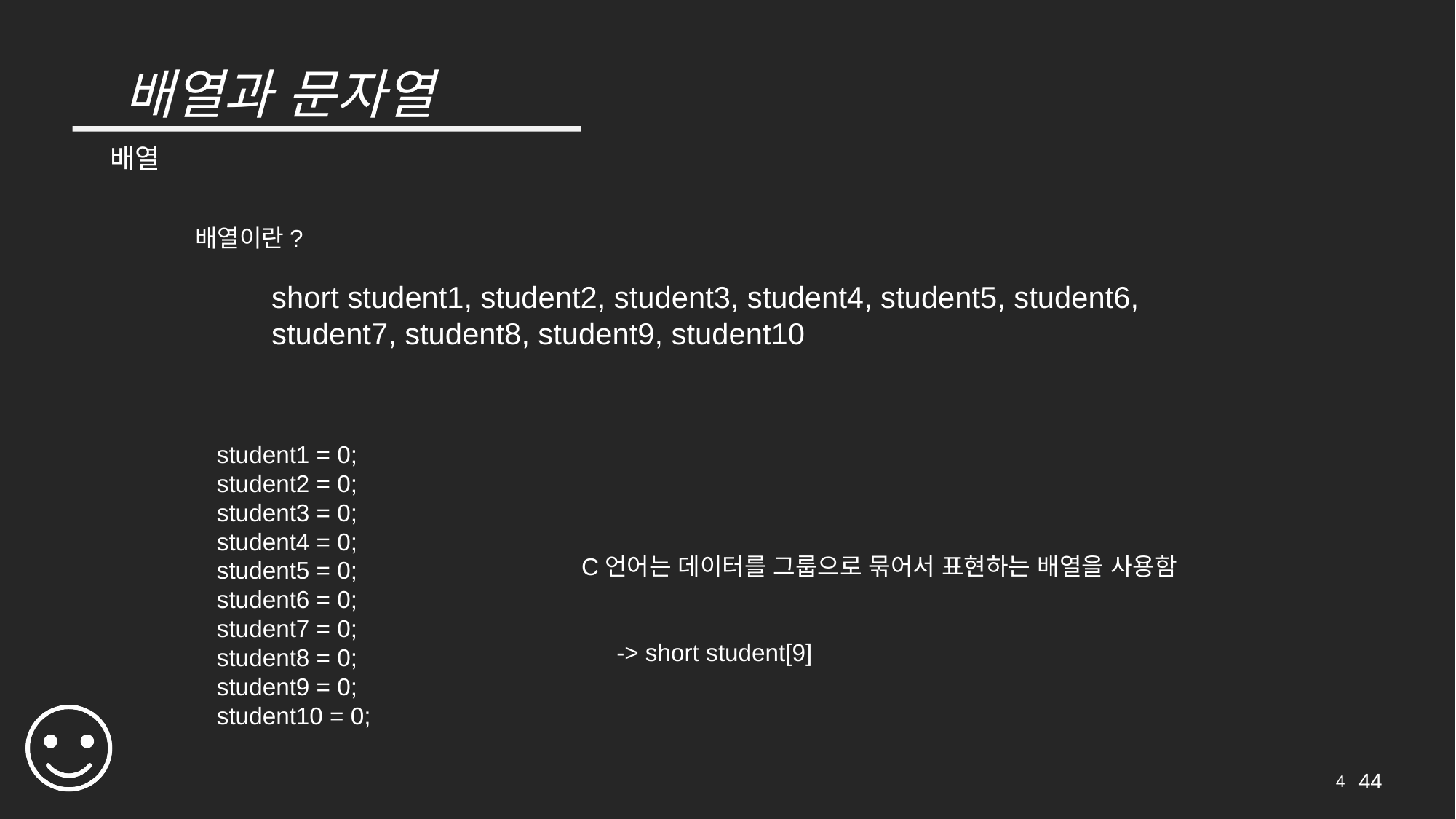

# 배열과 문자열

배열
배열이란?
short student1, student2, student3, student4, student5, student6, student7, student8, student9, student10
student1 = 0;
student2 = 0;
student3 = 0;
student4 = 0;
student5 = 0;
student6 = 0;
student7 = 0;
student8 = 0;
student9 = 0;
student10 = 0;
C언어는 데이터를 그룹으로 묶어서 표현하는 배열을 사용함
-> short student[9]
4